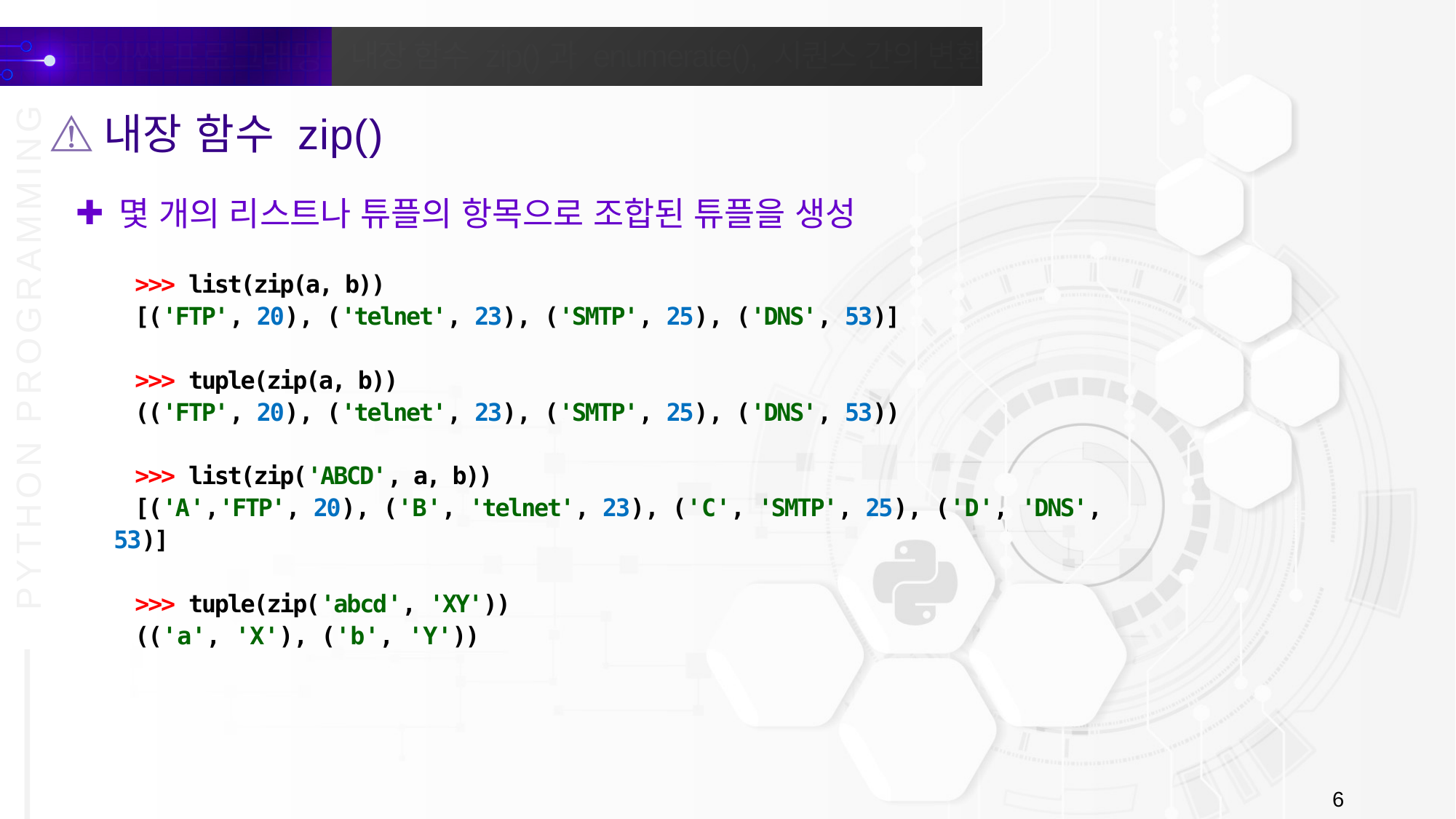

내장 함수 zip()
몇 개의 리스트나 튜플의 항목으로 조합된 튜플을 생성

>>> list(zip(a, b))
[('FTP', 20), ('telnet', 23), ('SMTP', 25), ('DNS', 53)]

>>> tuple(zip(a, b))
(('FTP', 20), ('telnet', 23), ('SMTP', 25), ('DNS', 53))

>>> list(zip('ABCD', a, b))
[('A','FTP', 20), ('B', 'telnet', 23), ('C', 'SMTP', 25), ('D', 'DNS', 53)]

>>> tuple(zip('abcd', 'XY'))
(('a', 'X'), ('b', 'Y'))
6